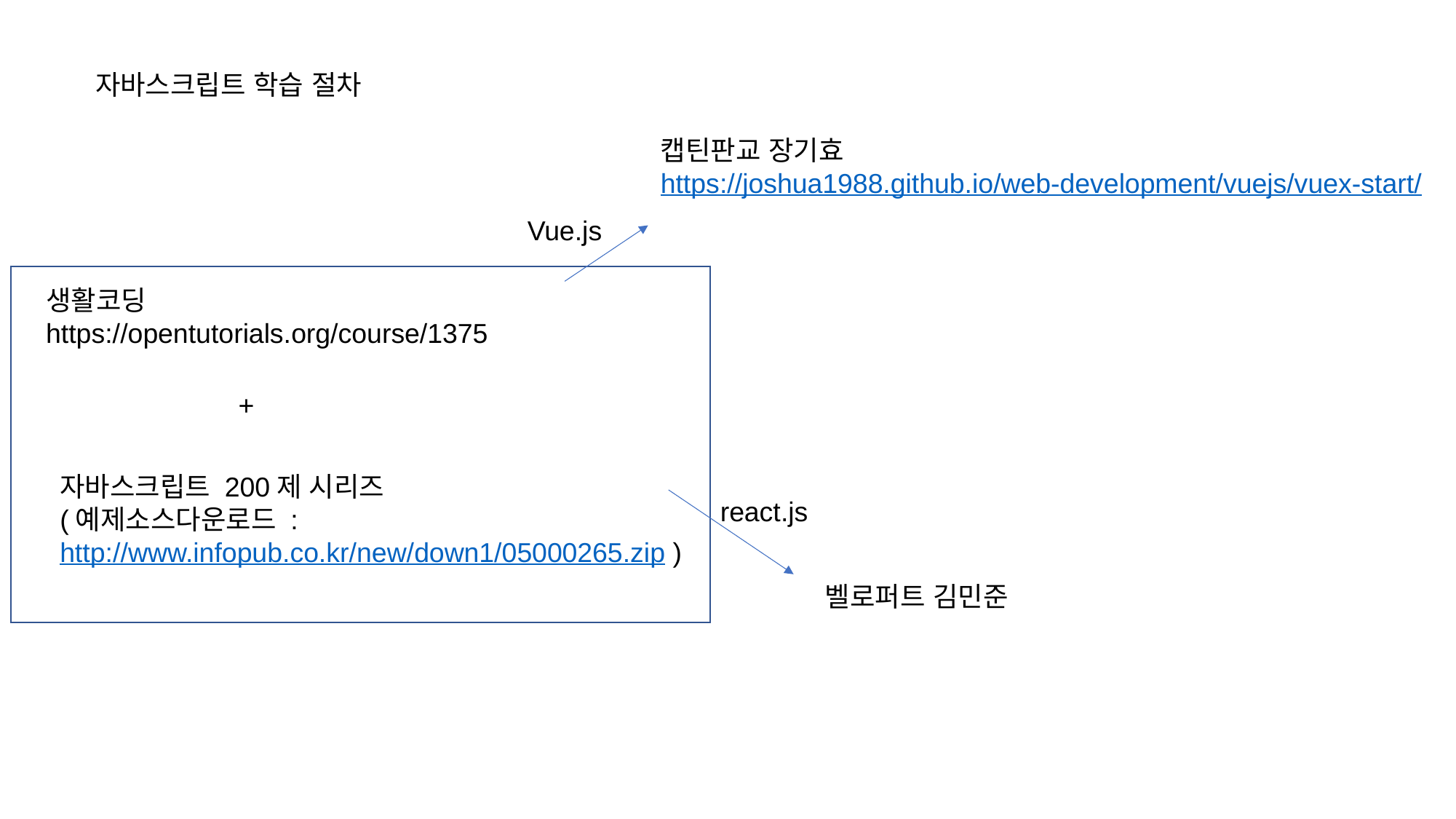

자바스크립트 학습 절차
캡틴판교 장기효
https://joshua1988.github.io/web-development/vuejs/vuex-start/
Vue.js

생활코딩
https://opentutorials.org/course/1375
+
자바스크립트 200제 시리즈
(예제소스다운로드 :
http://www.infopub.co.kr/new/down1/05000265.zip )
react.js
벨로퍼트 김민준